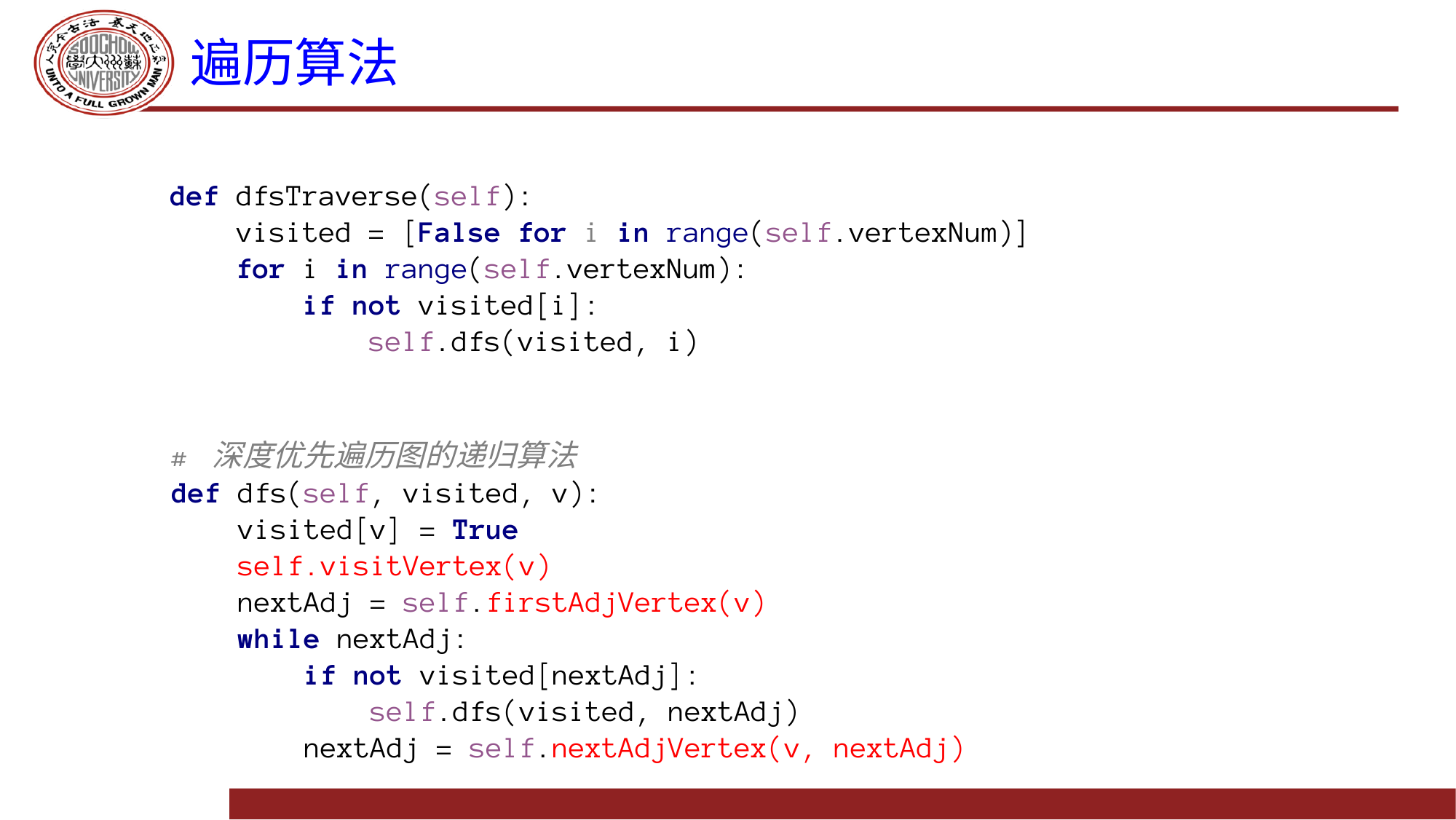

# 遍历算法
def dfsTraverse(self):
    visited = [False for i in range(self.vertexNum)]
    for i in range(self.vertexNum):
        if not visited[i]:
            self.dfs(visited, i)
# 深度优先遍历图的递归算法 def dfs(self, visited, v): visited[v] = True self.visitVertex(v) nextAdj = self.firstAdjVertex(v) while nextAdj: if not visited[nextAdj]: self.dfs(visited, nextAdj) nextAdj = self.nextAdjVertex(v, nextAdj)